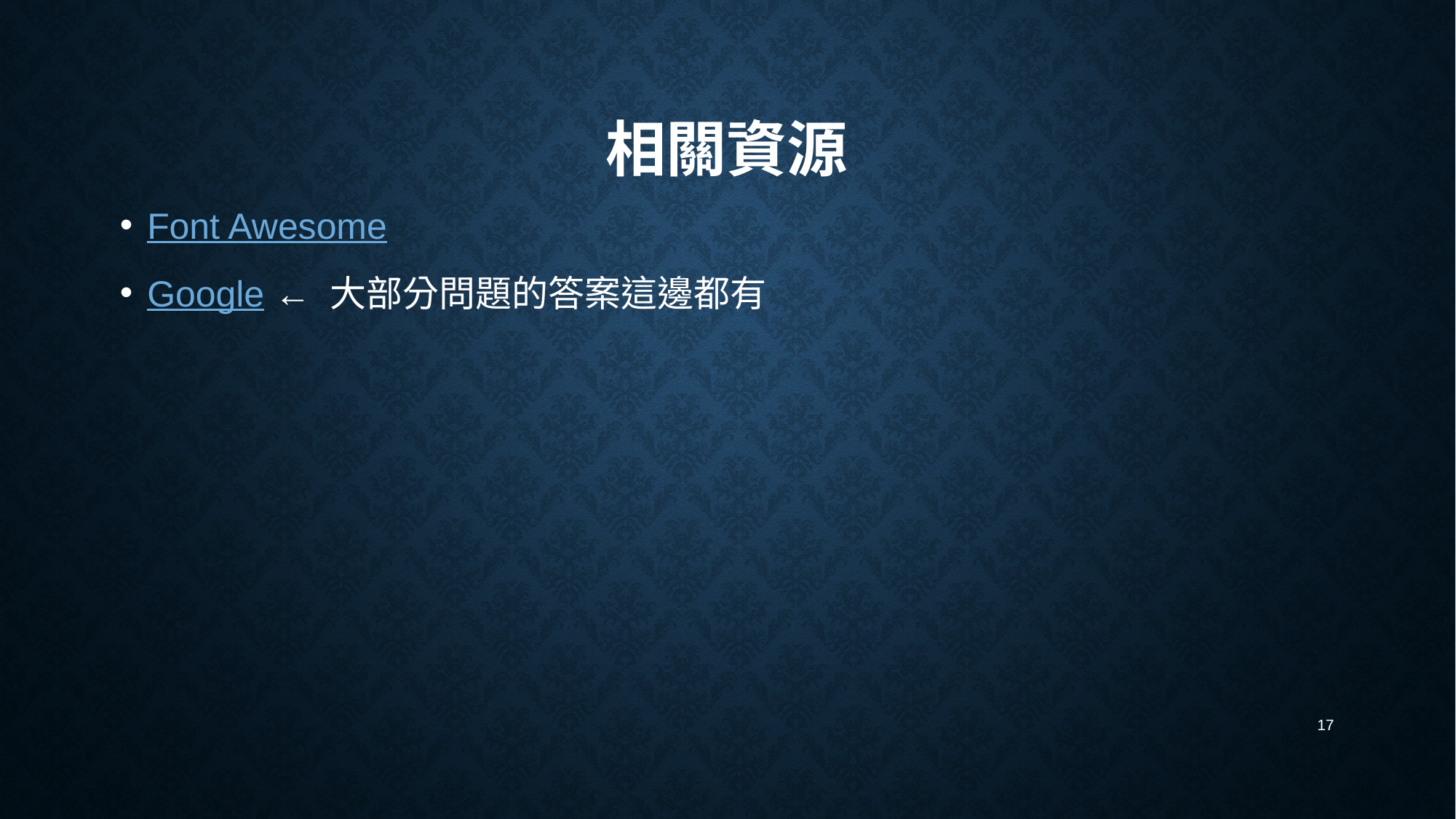

# 相關資源
Font Awesome
Google ← 大部分問題的答案這邊都有

17